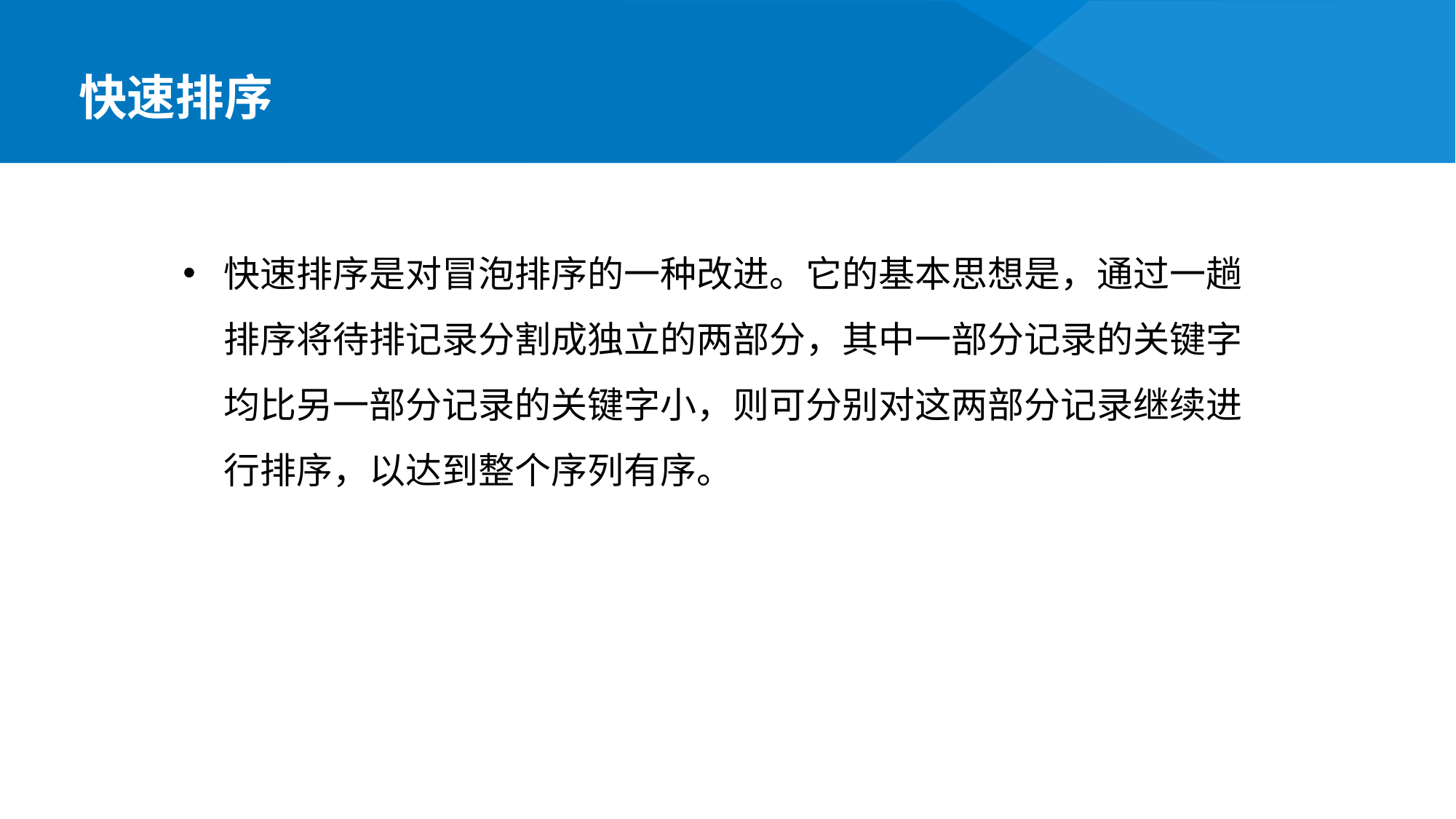

快速排序
快速排序是对冒泡排序的一种改进。它的基本思想是，通过一趟排序将待排记录分割成独立的两部分，其中一部分记录的关键字均比另一部分记录的关键字小，则可分别对这两部分记录继续进行排序，以达到整个序列有序。